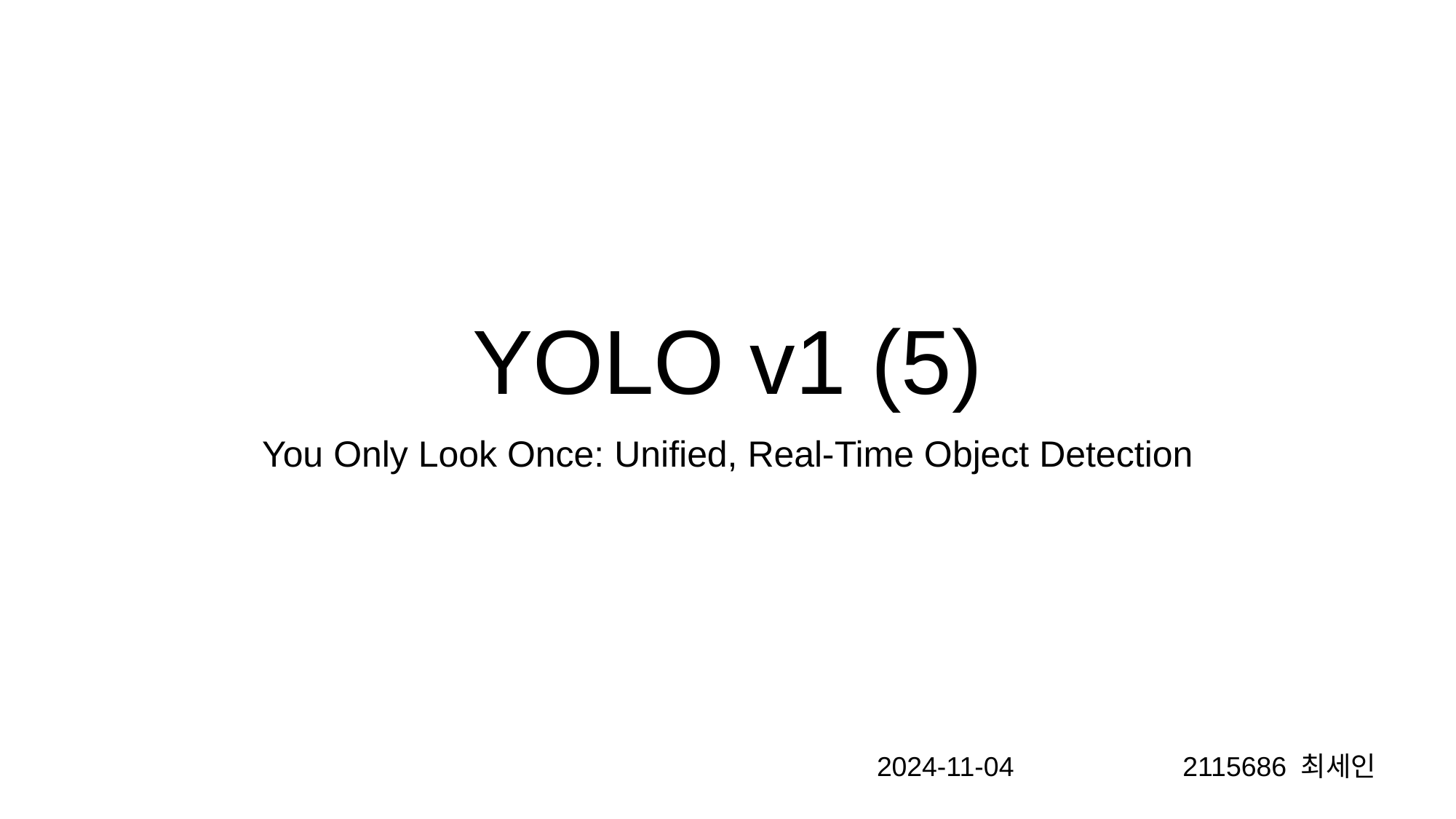

# YOLO v1 (5)
You Only Look Once: Uniﬁed, Real-Time Object Detection
2024-11-04
2115686 최세인